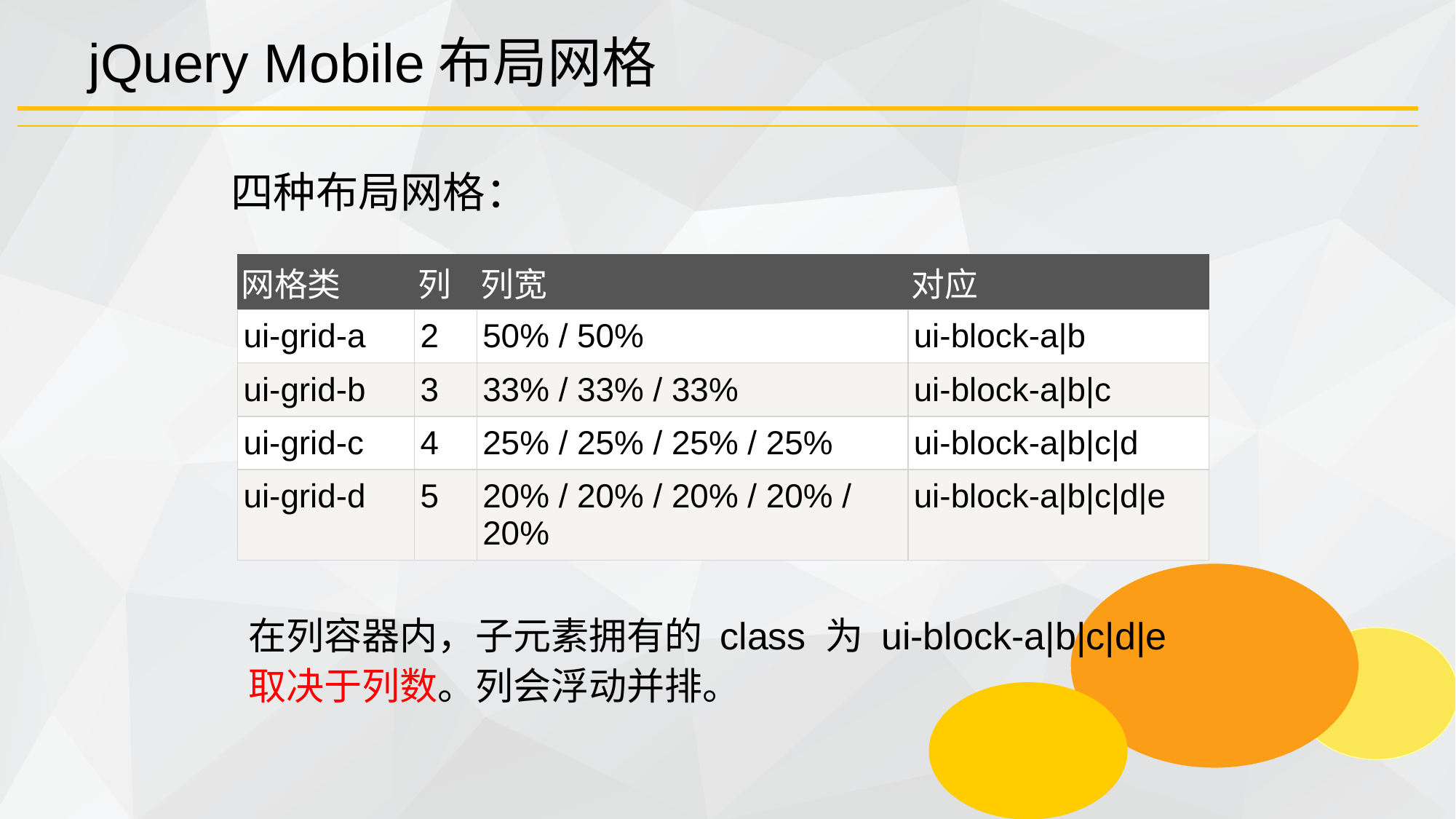

# jQuery Mobile布局网格
四种布局网格：

| 网格类 | 列 | 列宽 | 对应 |
| --- | --- | --- | --- |
| ui-grid-a | 2 | 50% / 50% | ui-block-a|b |
| ui-grid-b | 3 | 33% / 33% / 33% | ui-block-a|b|c |
| ui-grid-c | 4 | 25% / 25% / 25% / 25% | ui-block-a|b|c|d |
| ui-grid-d | 5 | 20% / 20% / 20% / 20% / 20% | ui-block-a|b|c|d|e |
在列容器内，子元素拥有的 class 为 ui-block-a|b|c|d|e 取决于列数。列会浮动并排。